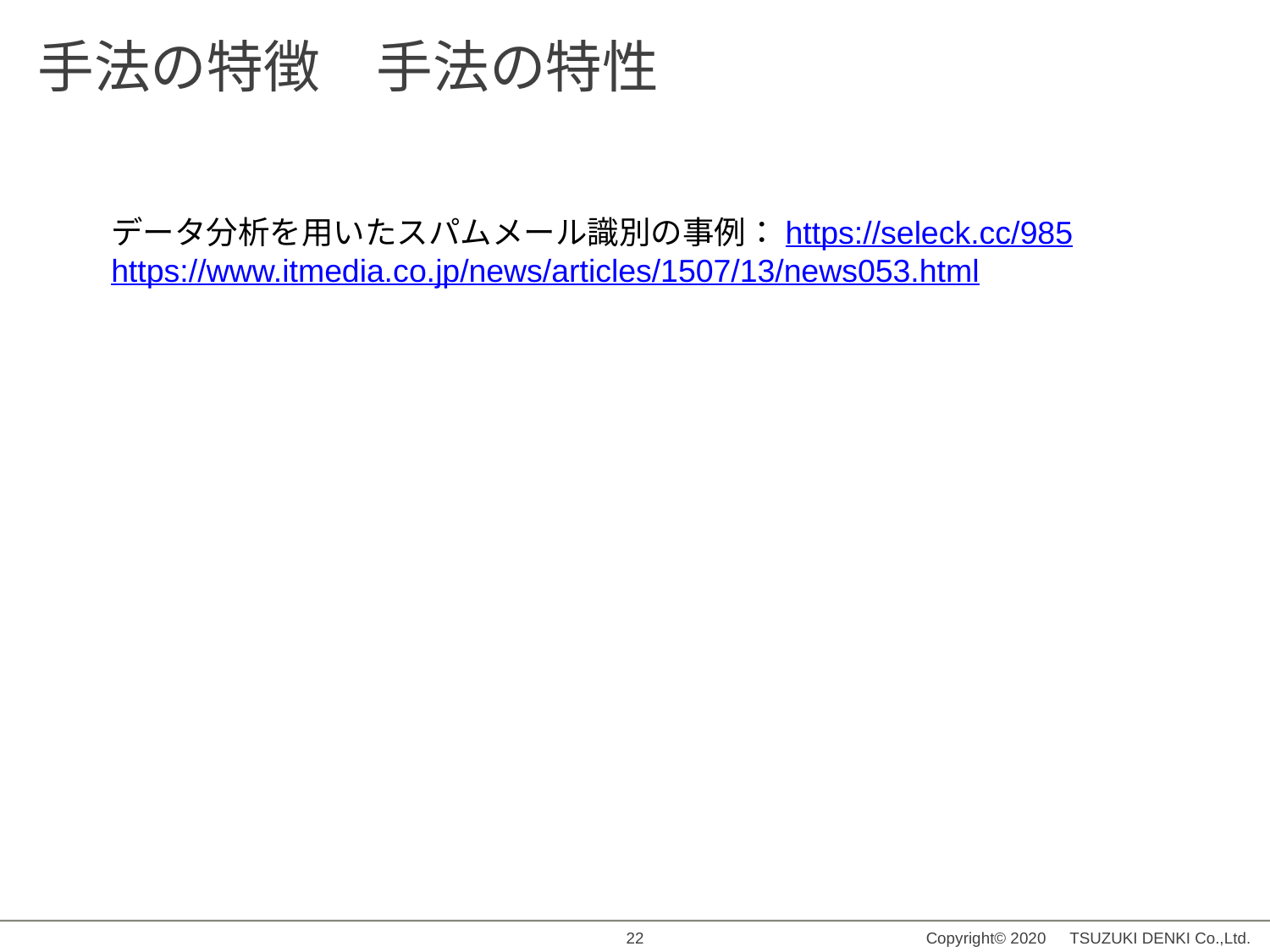

# 手法の特徴　手法の特性
データ分析を用いたスパムメール識別の事例：https://seleck.cc/985
https://www.itmedia.co.jp/news/articles/1507/13/news053.html

22
Copyright© 2020　TSUZUKI DENKI Co.,Ltd.